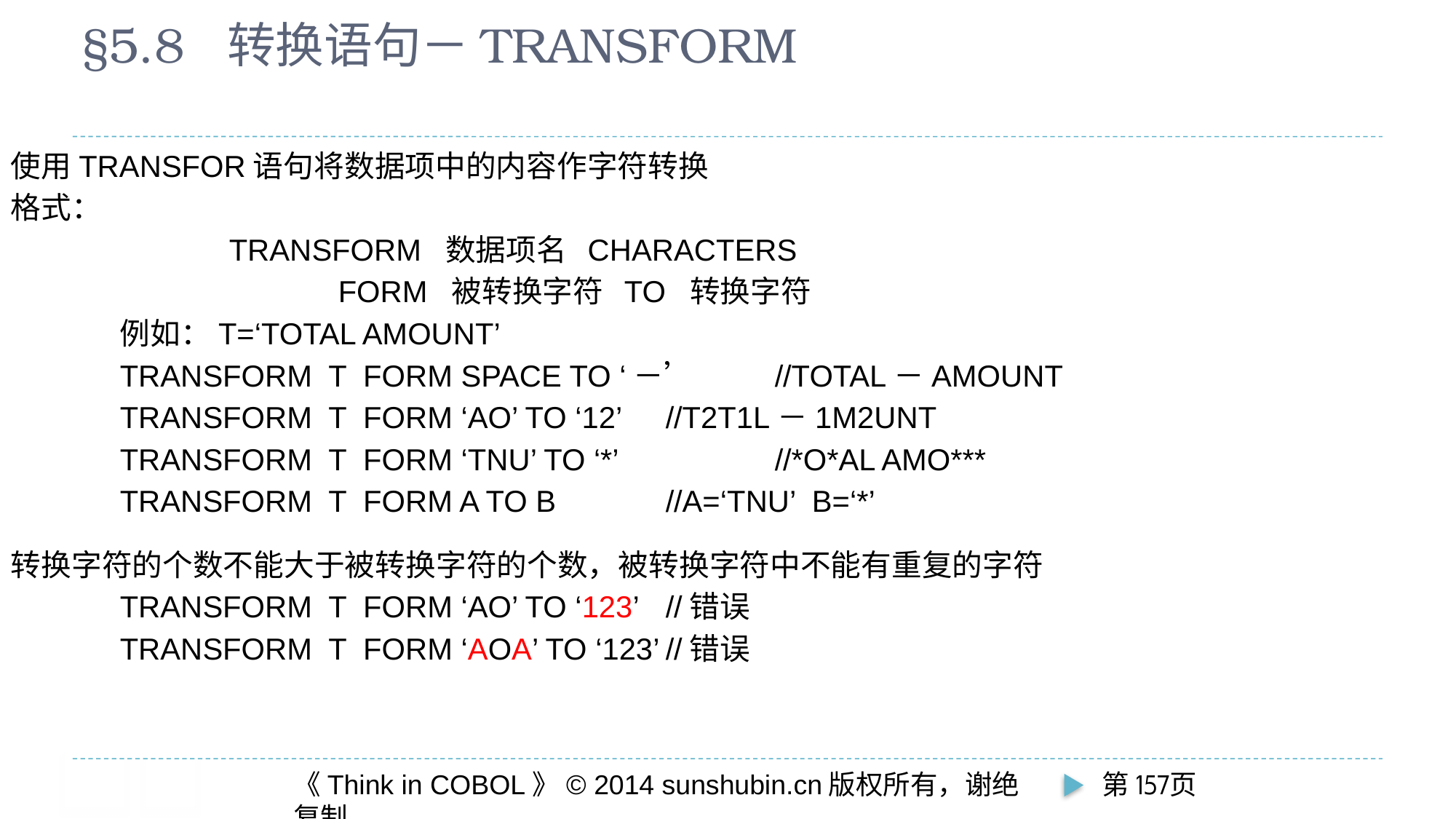

# §5.8  转换语句－TRANSFORM
使用TRANSFOR语句将数据项中的内容作字符转换
格式：
		TRANSFORM  数据项名  CHARACTERS
			FORM  被转换字符  TO  转换字符
	例如：T=‘TOTAL AMOUNT’
	TRANSFORM  T  FORM SPACE TO ‘－’  	//TOTAL－AMOUNT
	TRANSFORM  T  FORM ‘AO’ TO ‘12’	//T2T1L－1M2UNT
	TRANSFORM  T  FORM ‘TNU’ TO ‘*’	  	//*O*AL AMO***
	TRANSFORM  T  FORM A TO B		//A=‘TNU’  B=‘*’

转换字符的个数不能大于被转换字符的个数，被转换字符中不能有重复的字符
	TRANSFORM  T  FORM ‘AO’ TO ‘123’	//错误
	TRANSFORM  T  FORM ‘AOA’ TO ‘123’	//错误